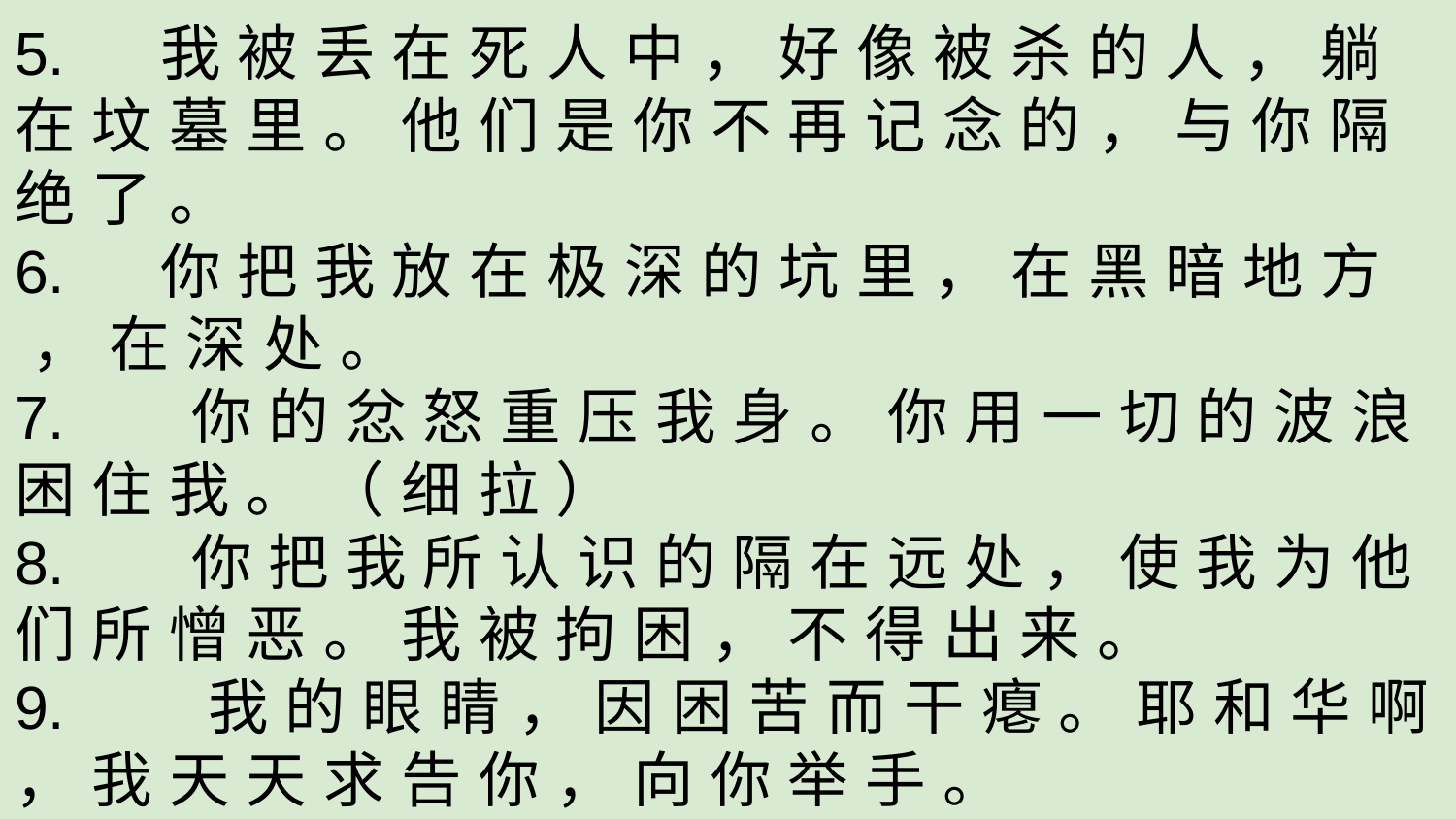

5.	我 被 丢 在 死 人 中 ， 好 像 被 杀 的 人 ， 躺 在 坟 墓 里 。 他 们 是 你 不 再 记 念 的 ， 与 你 隔 绝 了 。
6.	你 把 我 放 在 极 深 的 坑 里 ， 在 黑 暗 地 方 ， 在 深 处 。
7.	 你 的 忿 怒 重 压 我 身 。 你 用 一 切 的 波 浪 困 住 我 。 （ 细 拉 ）
8.	 你 把 我 所 认 识 的 隔 在 远 处 ， 使 我 为 他 们 所 憎 恶 。 我 被 拘 困 ， 不 得 出 来 。
9.	  我 的 眼 睛 ， 因 困 苦 而 干 瘪 。 耶 和 华 啊 ， 我 天 天 求 告 你 ， 向 你 举 手 。